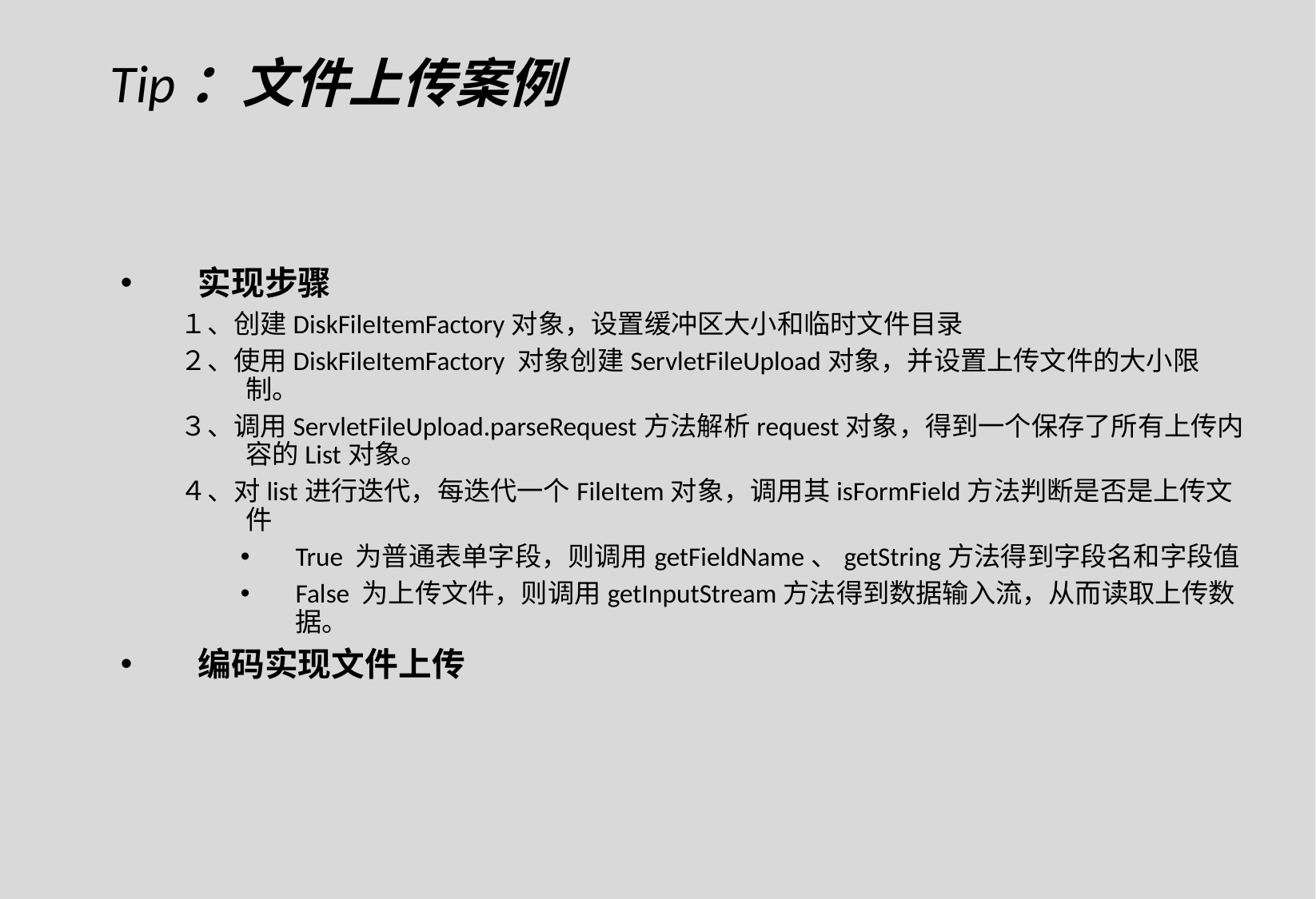

# Tip：文件上传案例
实现步骤
１、创建DiskFileItemFactory对象，设置缓冲区大小和临时文件目录
２、使用DiskFileItemFactory 对象创建ServletFileUpload对象，并设置上传文件的大小限制。
３、调用ServletFileUpload.parseRequest方法解析request对象，得到一个保存了所有上传内容的List对象。
４、对list进行迭代，每迭代一个FileItem对象，调用其isFormField方法判断是否是上传文件
True 为普通表单字段，则调用getFieldName、getString方法得到字段名和字段值
False 为上传文件，则调用getInputStream方法得到数据输入流，从而读取上传数据。
编码实现文件上传